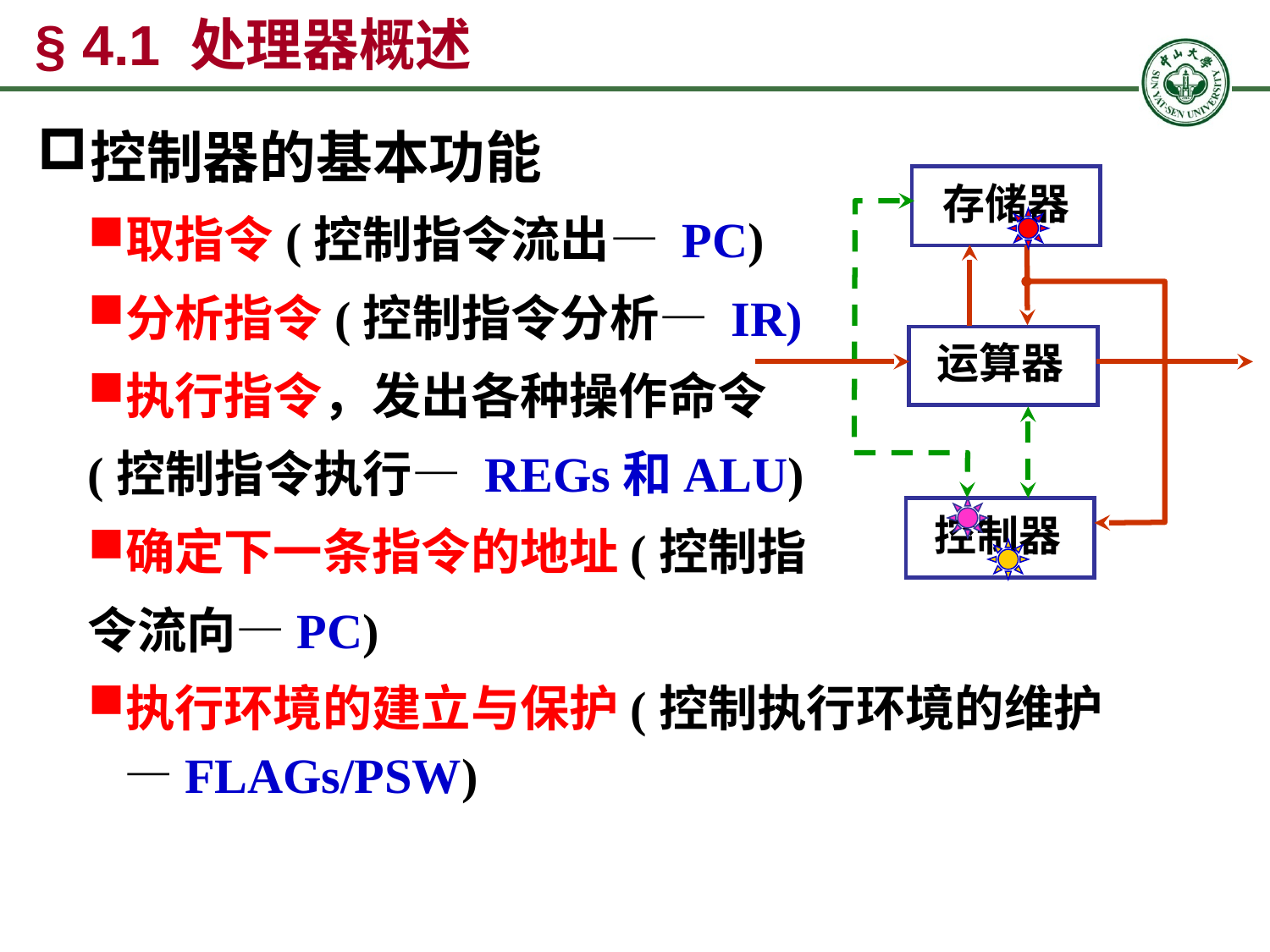

# § 4.1 处理器概述
控制器的基本功能
取指令(控制指令流出— PC)
分析指令(控制指令分析— IR)
执行指令，发出各种操作命令
(控制指令执行— REGs和ALU)
确定下一条指令的地址(控制指
令流向—PC)
执行环境的建立与保护(控制执行环境的维护—FLAGs/PSW)

存储器

运算器

控制器